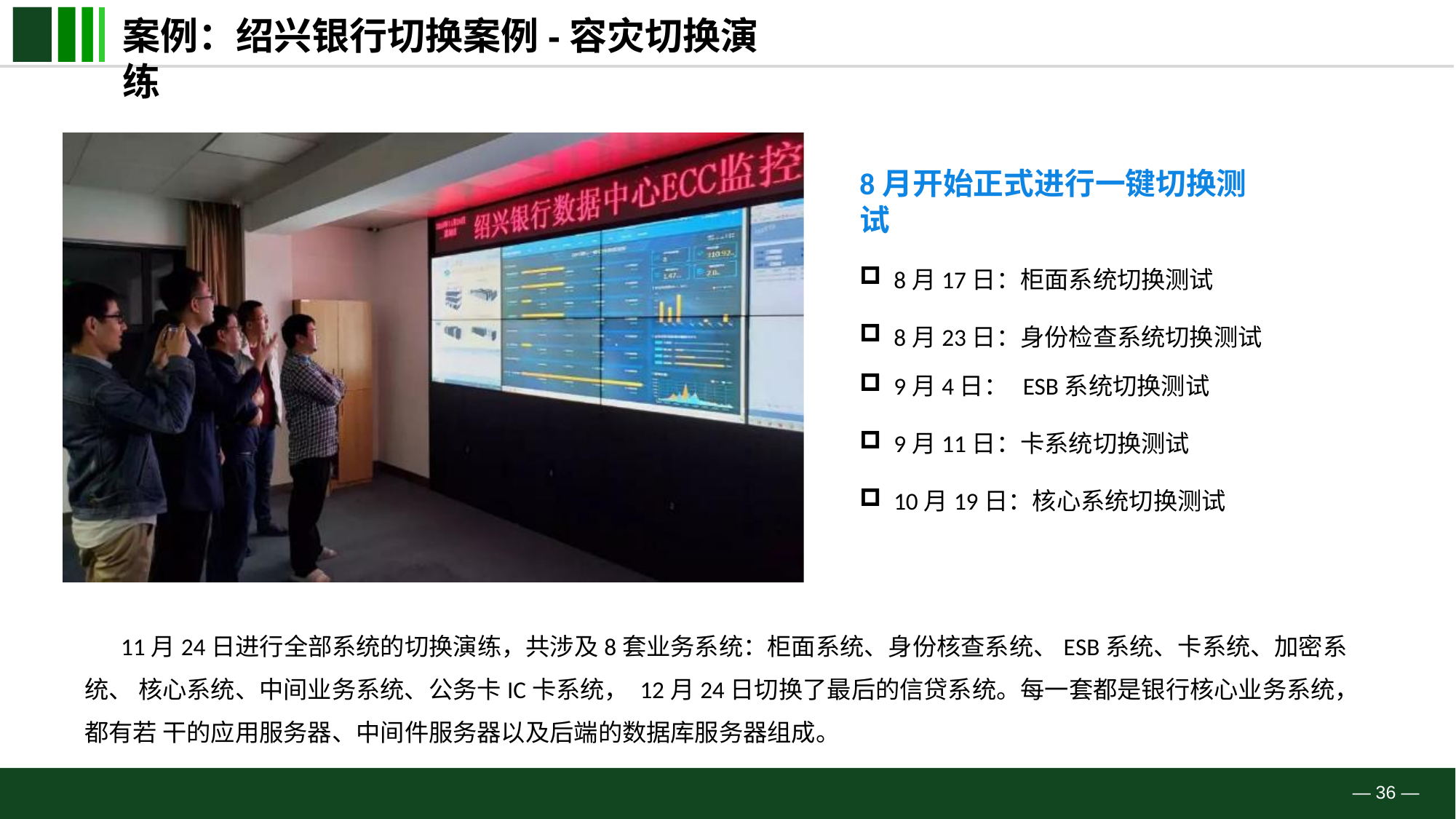

# 案例：绍兴银行切换案例-容灾切换演练

8月开始正式进行一键切换测试
8月17日：柜面系统切换测试
8月23日：身份检查系统切换测试

9月4日： ESB系统切换测试
9月11日：卡系统切换测试
10月19日：核心系统切换测试
11月24日进行全部系统的切换演练，共涉及8套业务系统：柜面系统、身份核查系统、ESB系统、卡系统、加密系统、 核心系统、中间业务系统、公务卡IC卡系统， 12月24日切换了最后的信贷系统。每一套都是银行核心业务系统，都有若 干的应用服务器、中间件服务器以及后端的数据库服务器组成。
— 36 —